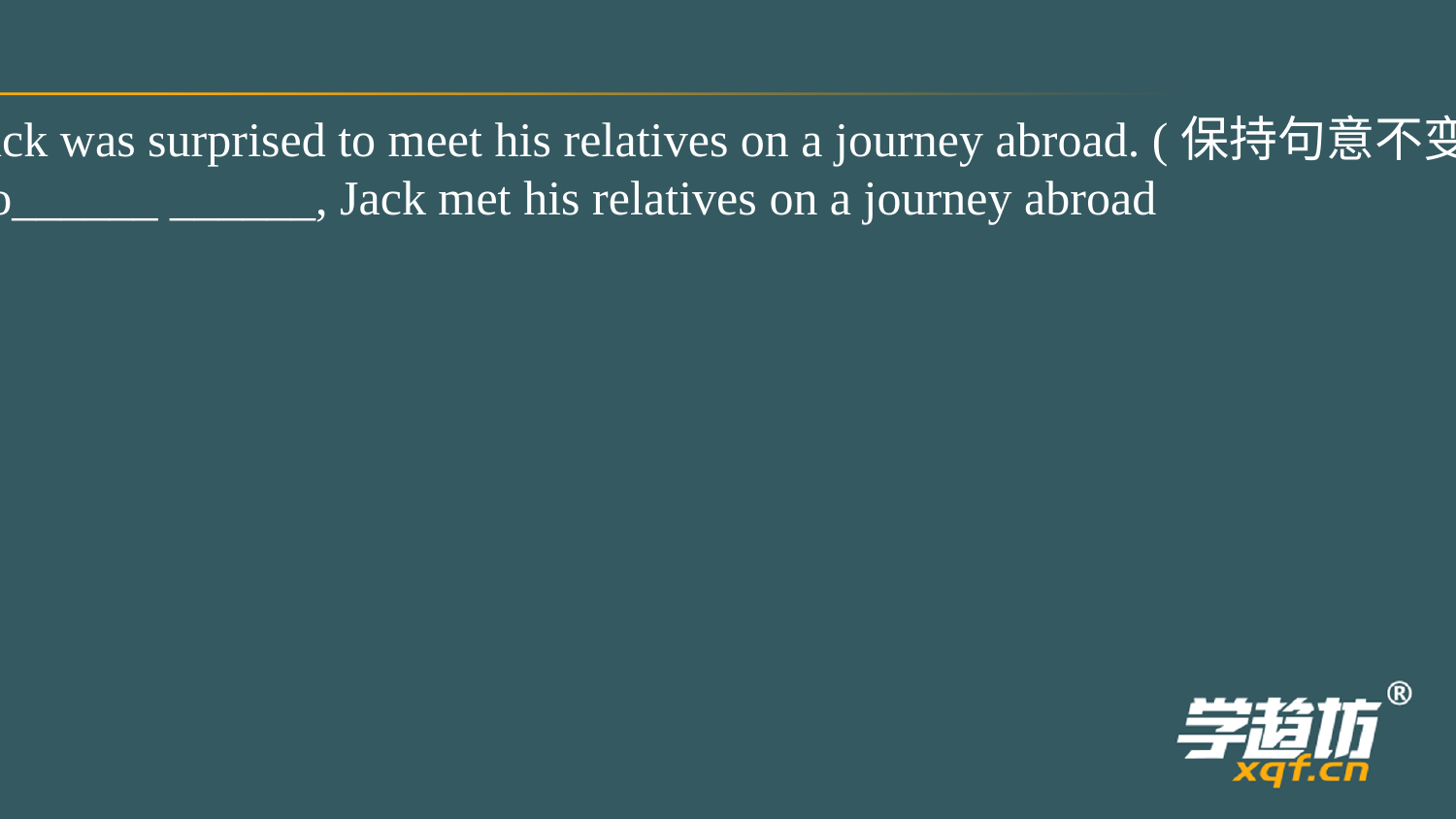

Jack was surprised to meet his relatives on a journey abroad. (保持句意不变)
To______ ______, Jack met his relatives on a journey abroad